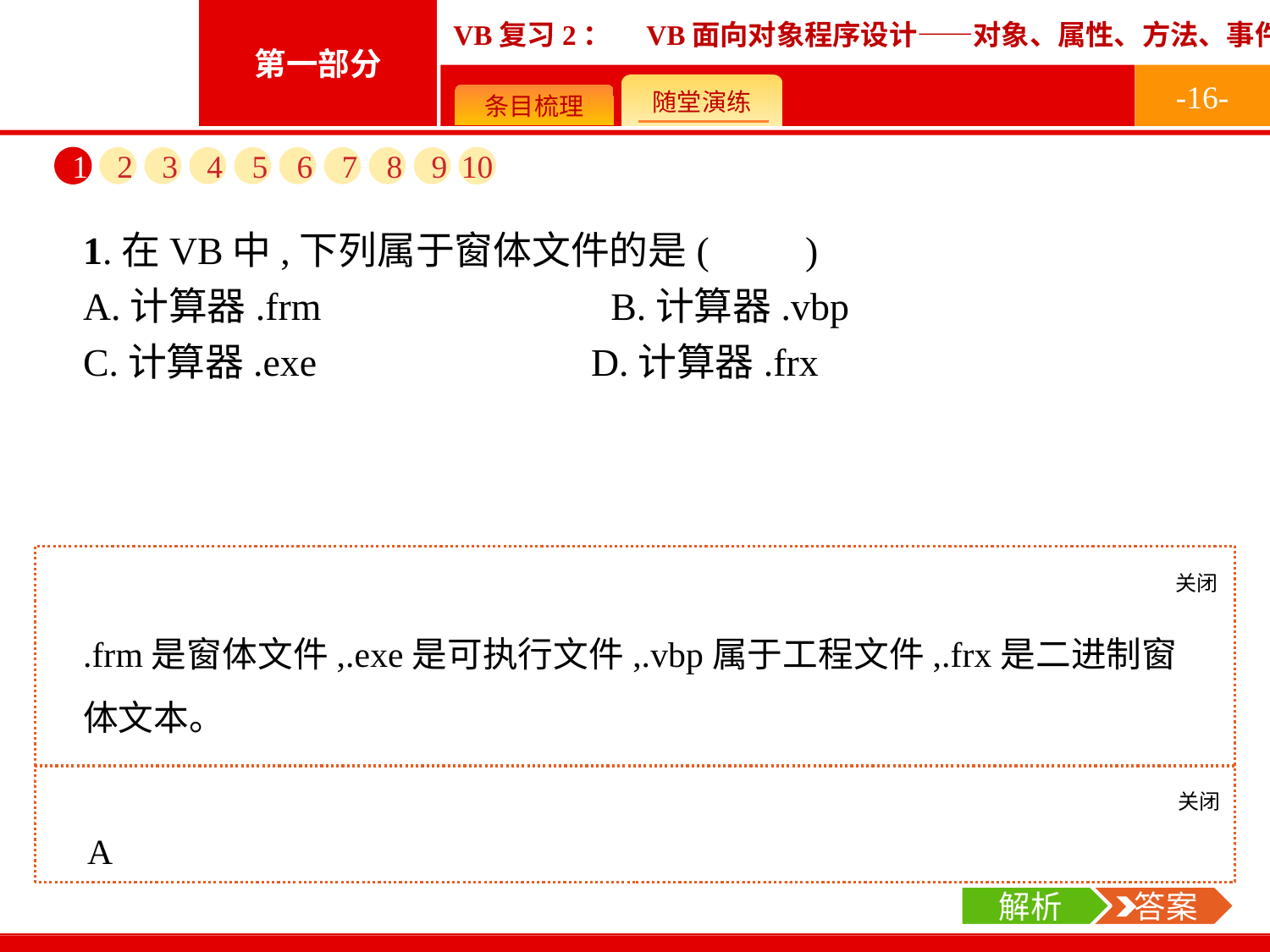

-16-
1
2
3
4
5
6
7
8
9
10
1.在VB中,下列属于窗体文件的是(　　)
A.计算器.frm　　　　　　　B.计算器.vbp
C.计算器.exe				D.计算器.frx

关闭
解析

.frm是窗体文件,.exe是可执行文件,.vbp属于工程文件,.frx是二进制窗体文本。

关闭
解析
  答案

A
解析
  答案